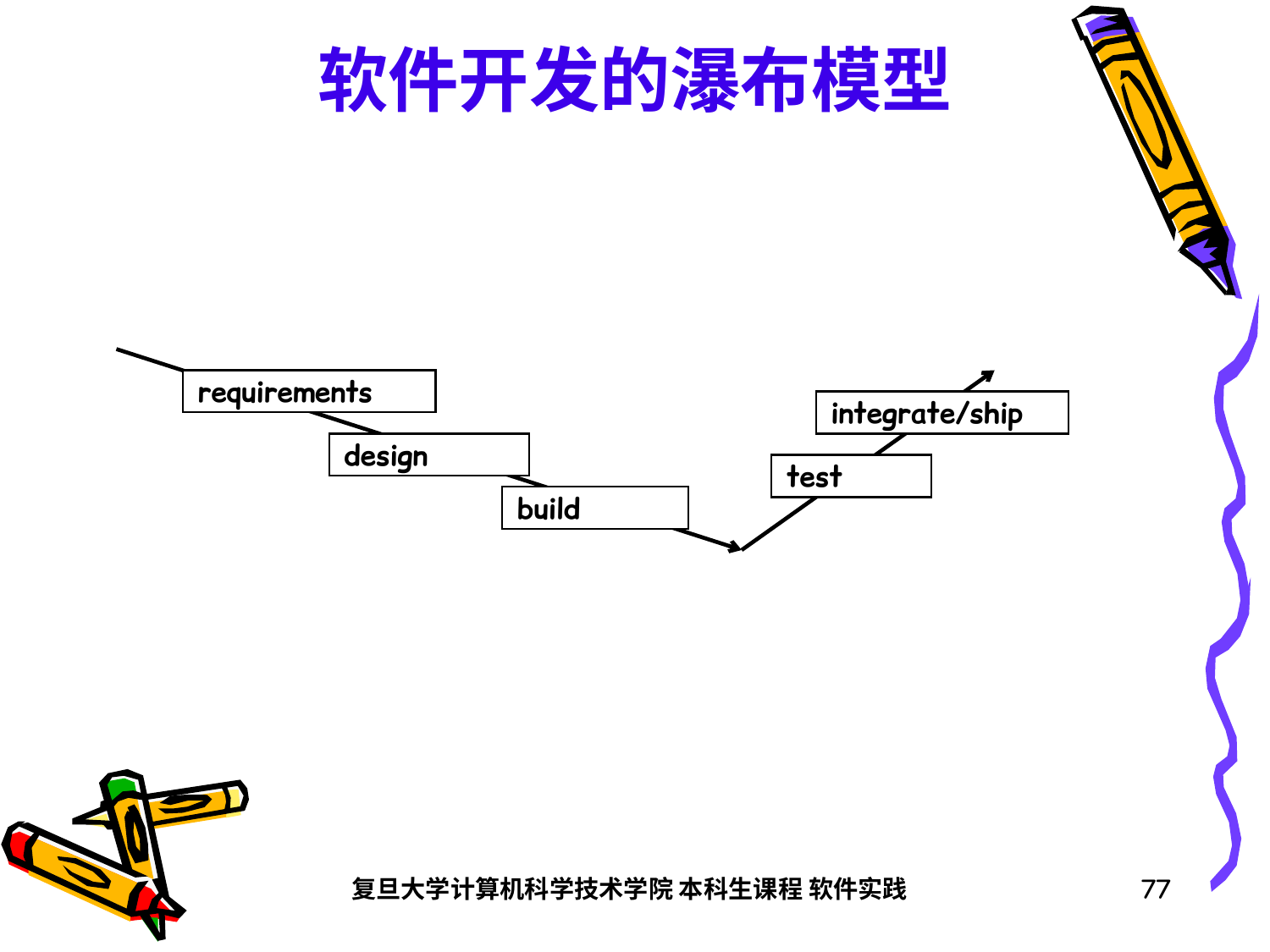

# 软件开发的瀑布模型

requirements

integrate/ship
design
test
build
复旦大学计算机科学技术学院 本科生课程 软件实践
77